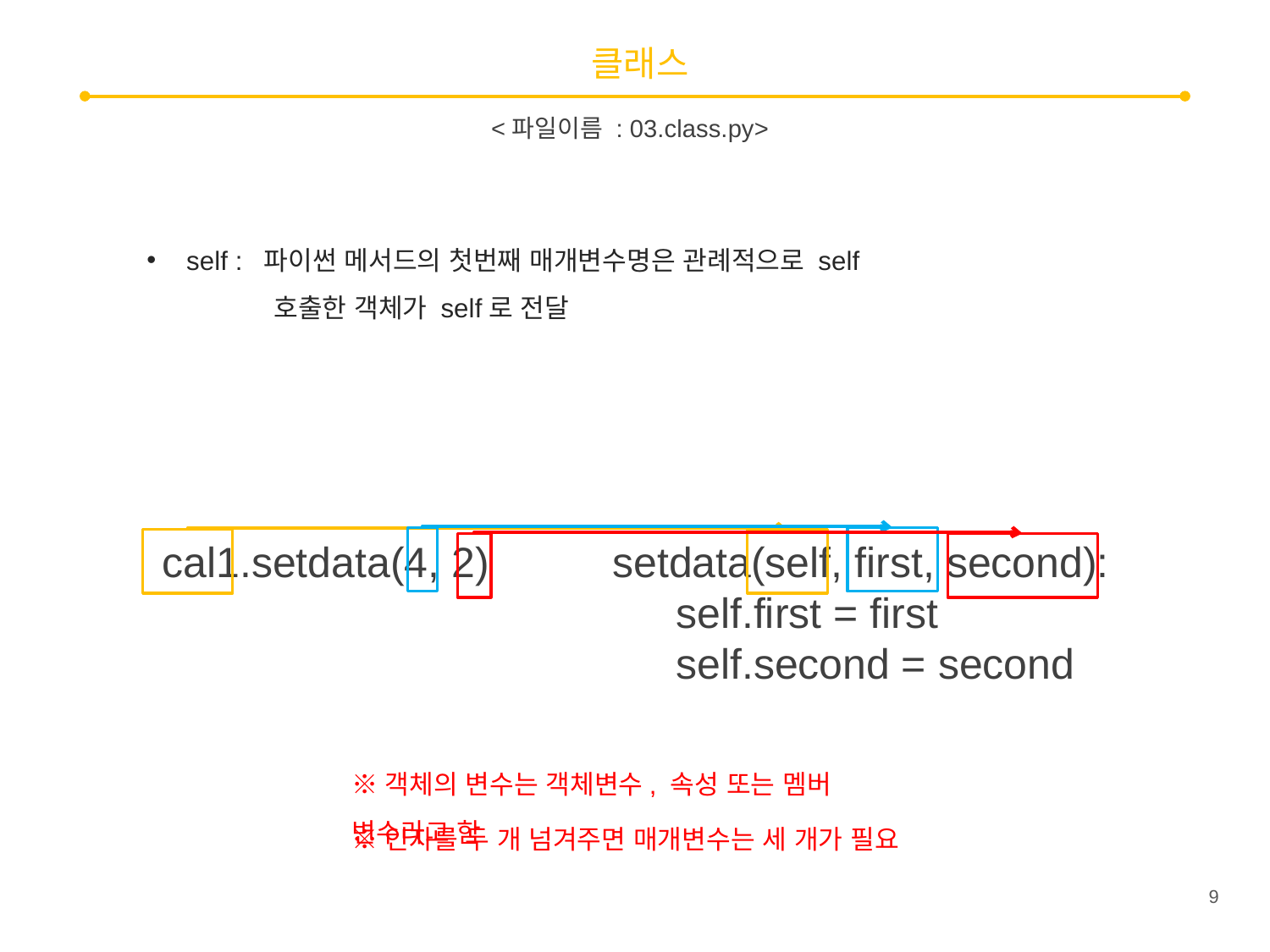

# 클래스
<파일이름 : 03.class.py>
self :  파이썬 메서드의 첫번째 매개변수명은 관례적으로 self
호출한 객체가 self로 전달

cal1.setdata(4, 2)

setdata(self, first, second):
self.first = first
self.second = second

※객체의 변수는 객체변수, 속성 또는 멤버 변수라고 함
※인자를 두 개 넘겨주면 매개변수는 세 개가 필요